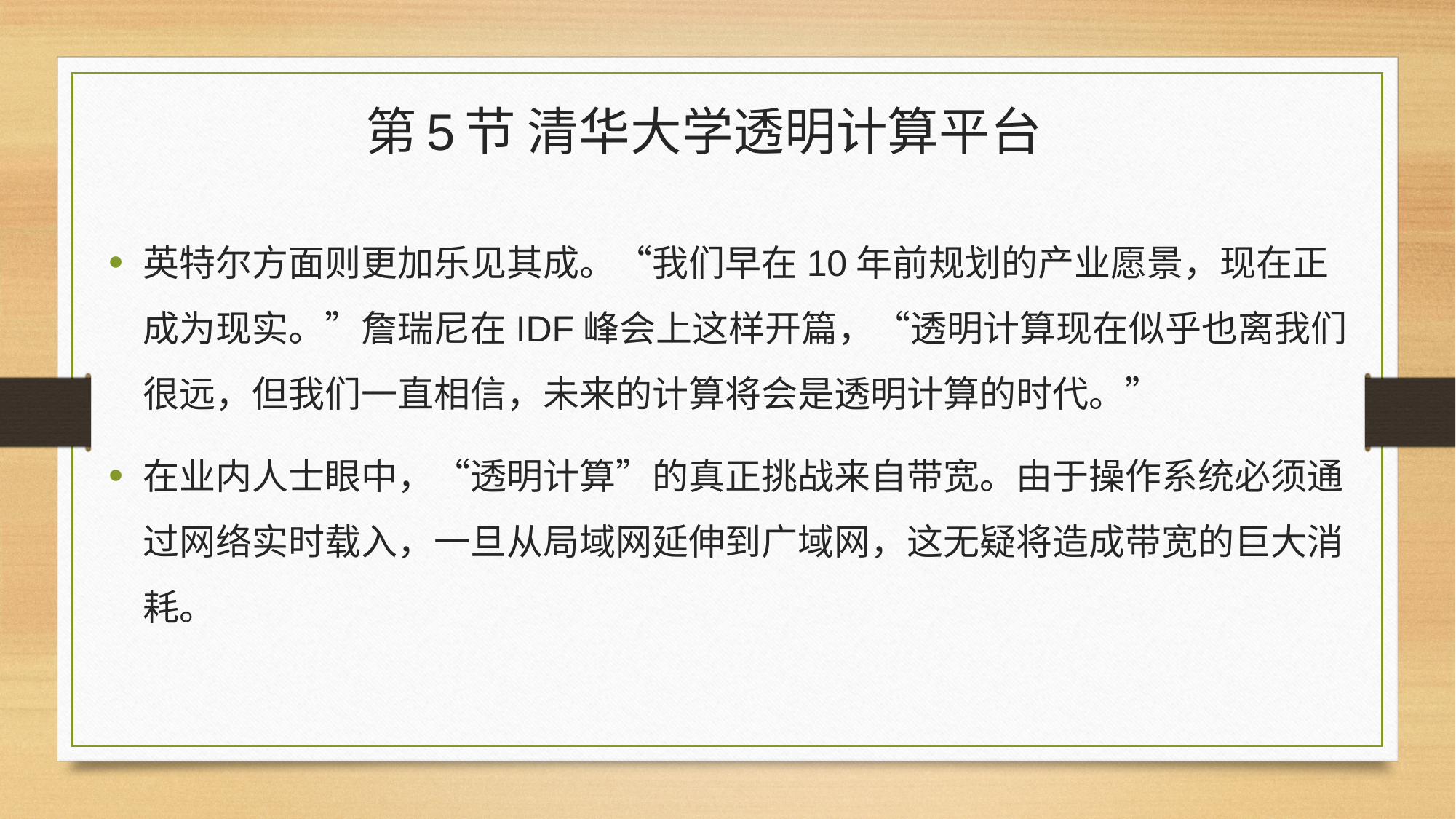

第5节 清华大学透明计算平台
英特尔方面则更加乐见其成。“我们早在10年前规划的产业愿景，现在正成为现实。”詹瑞尼在IDF峰会上这样开篇，“透明计算现在似乎也离我们很远，但我们一直相信，未来的计算将会是透明计算的时代。”
在业内人士眼中，“透明计算”的真正挑战来自带宽。由于操作系统必须通过网络实时载入，一旦从局域网延伸到广域网，这无疑将造成带宽的巨大消耗。